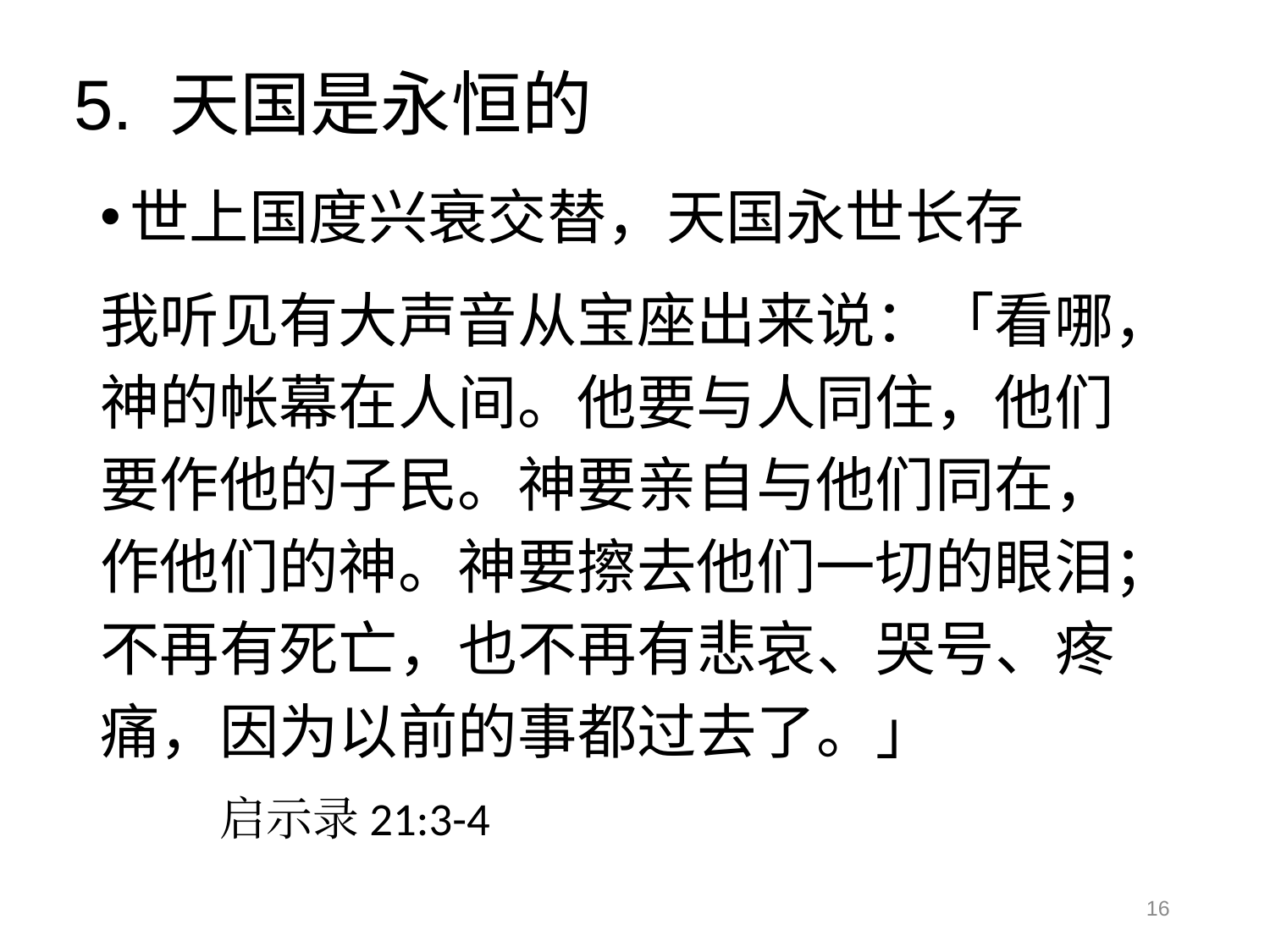

# 5. 天国是永恒的
世上国度兴衰交替，天国永世长存
我听见有大声音从宝座出来说：「看哪，神的帐幕在人间。他要与人同住，他们要作他的子民。神要亲自与他们同在，作他们的神。神要擦去他们一切的眼泪；不再有死亡，也不再有悲哀、哭号、疼痛，因为以前的事都过去了。」                           启示录21:3-4

16